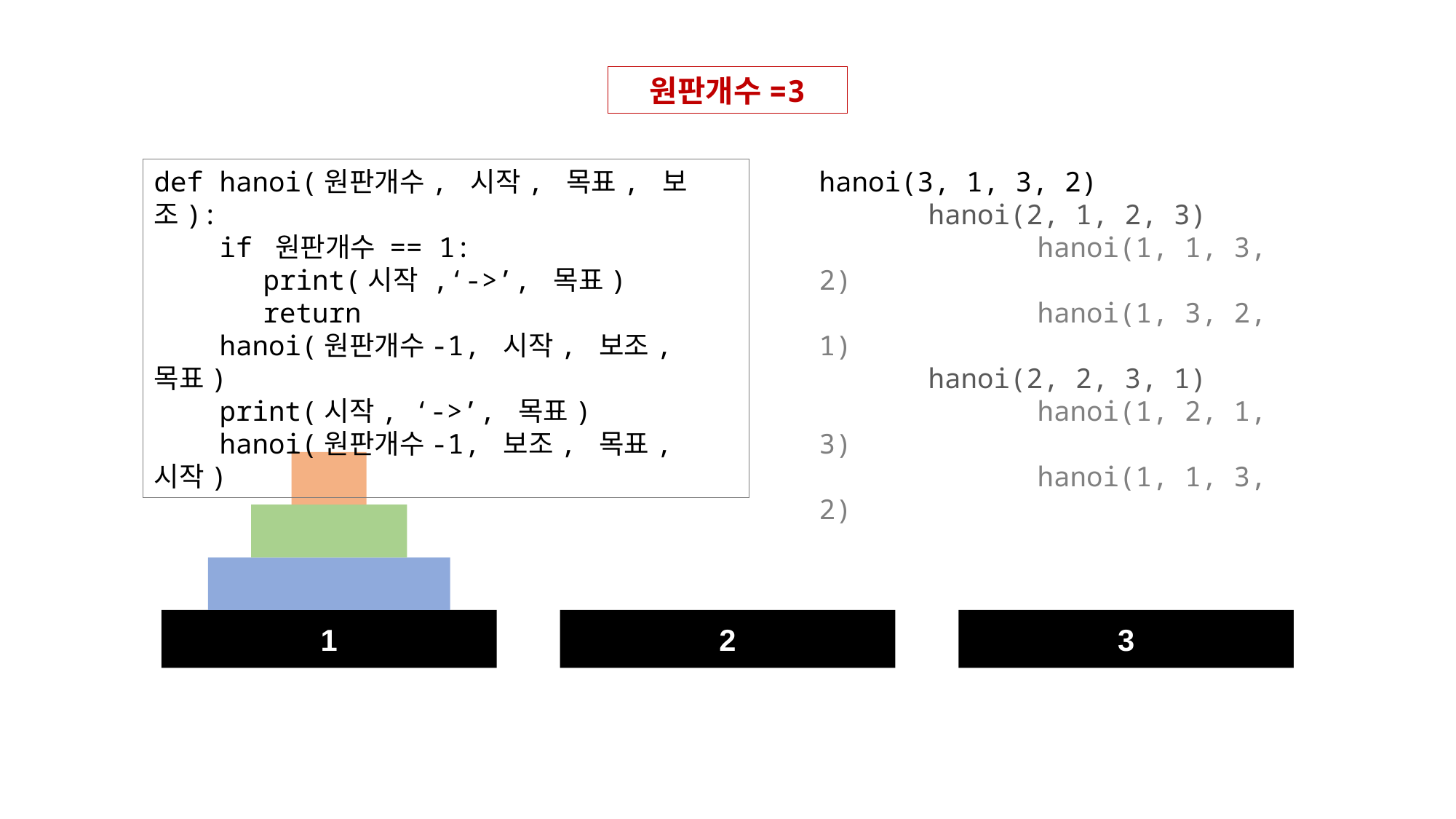

원판개수=3
hanoi(3, 1, 3, 2)
	hanoi(2, 1, 2, 3)
		hanoi(1, 1, 3, 2)
		hanoi(1, 3, 2, 1)
	hanoi(2, 2, 3, 1)
		hanoi(1, 2, 1, 3)
		hanoi(1, 1, 3, 2)
def hanoi(원판개수, 시작, 목표, 보조):
    if 원판개수 == 1:
	print(시작 ,‘->’, 목표)
	return
    hanoi(원판개수-1, 시작, 보조, 목표)
    print(시작, ‘->’, 목표)
    hanoi(원판개수-1, 보조, 목표, 시작)

1
2
3